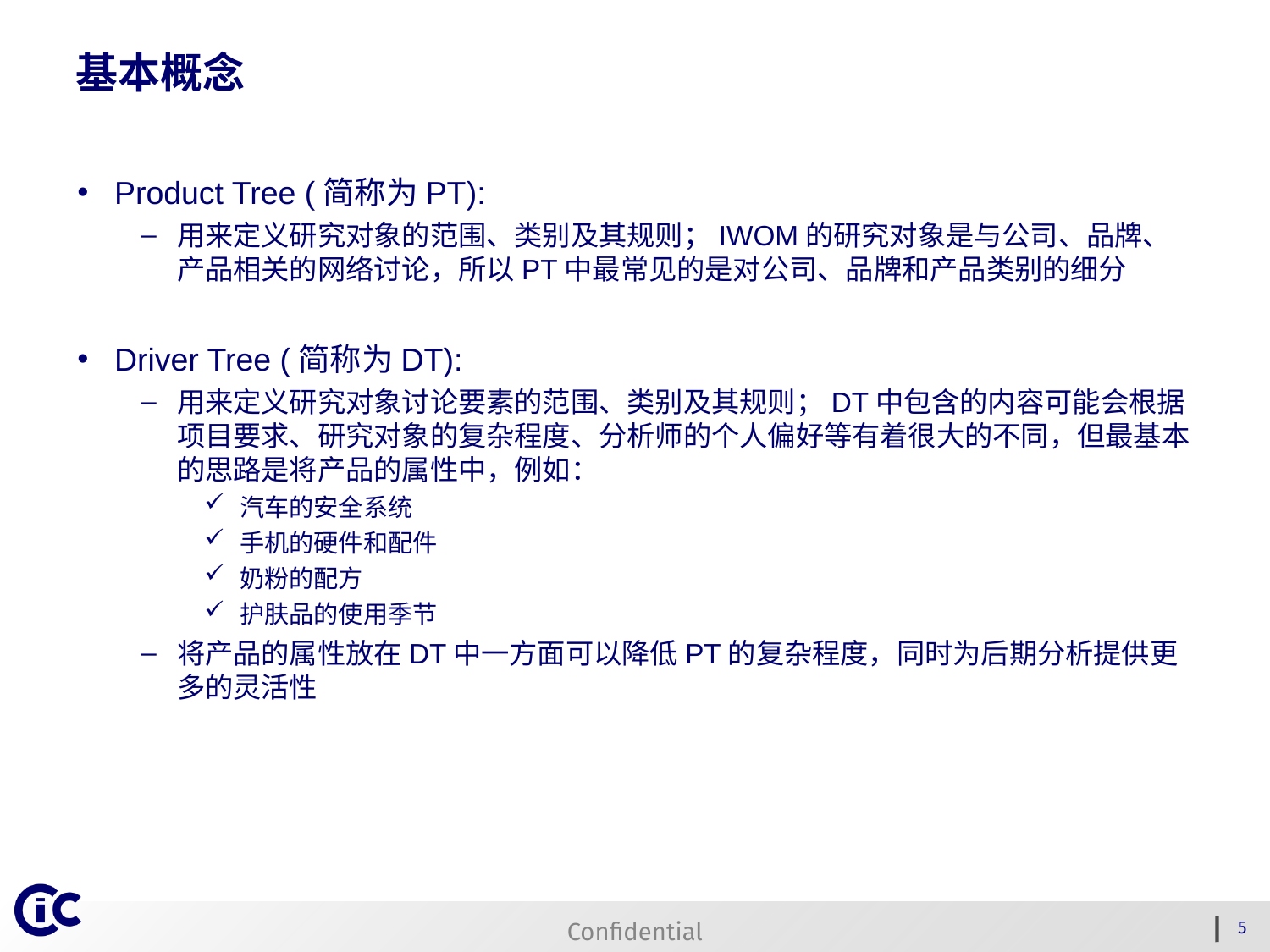

基本概念
Product Tree (简称为PT):
用来定义研究对象的范围、类别及其规则；IWOM的研究对象是与公司、品牌、产品相关的网络讨论，所以PT中最常见的是对公司、品牌和产品类别的细分

Driver Tree (简称为DT):
用来定义研究对象讨论要素的范围、类别及其规则；DT中包含的内容可能会根据项目要求、研究对象的复杂程度、分析师的个人偏好等有着很大的不同，但最基本的思路是将产品的属性中，例如：
汽车的安全系统
手机的硬件和配件
奶粉的配方
护肤品的使用季节
将产品的属性放在DT中一方面可以降低PT的复杂程度，同时为后期分析提供更多的灵活性